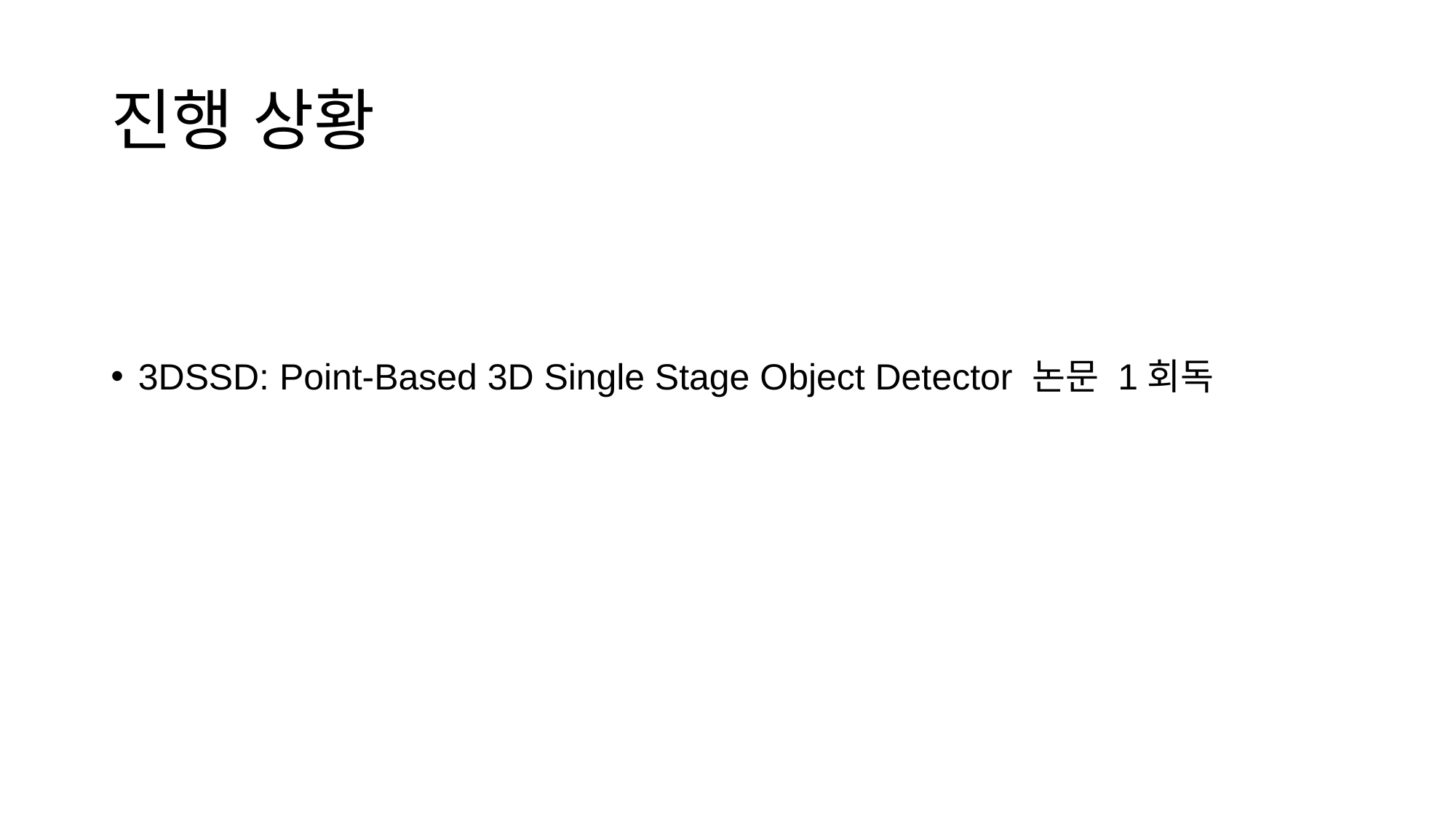

# 진행 상황
3DSSD: Point-Based 3D Single Stage Object Detector 논문 1회독